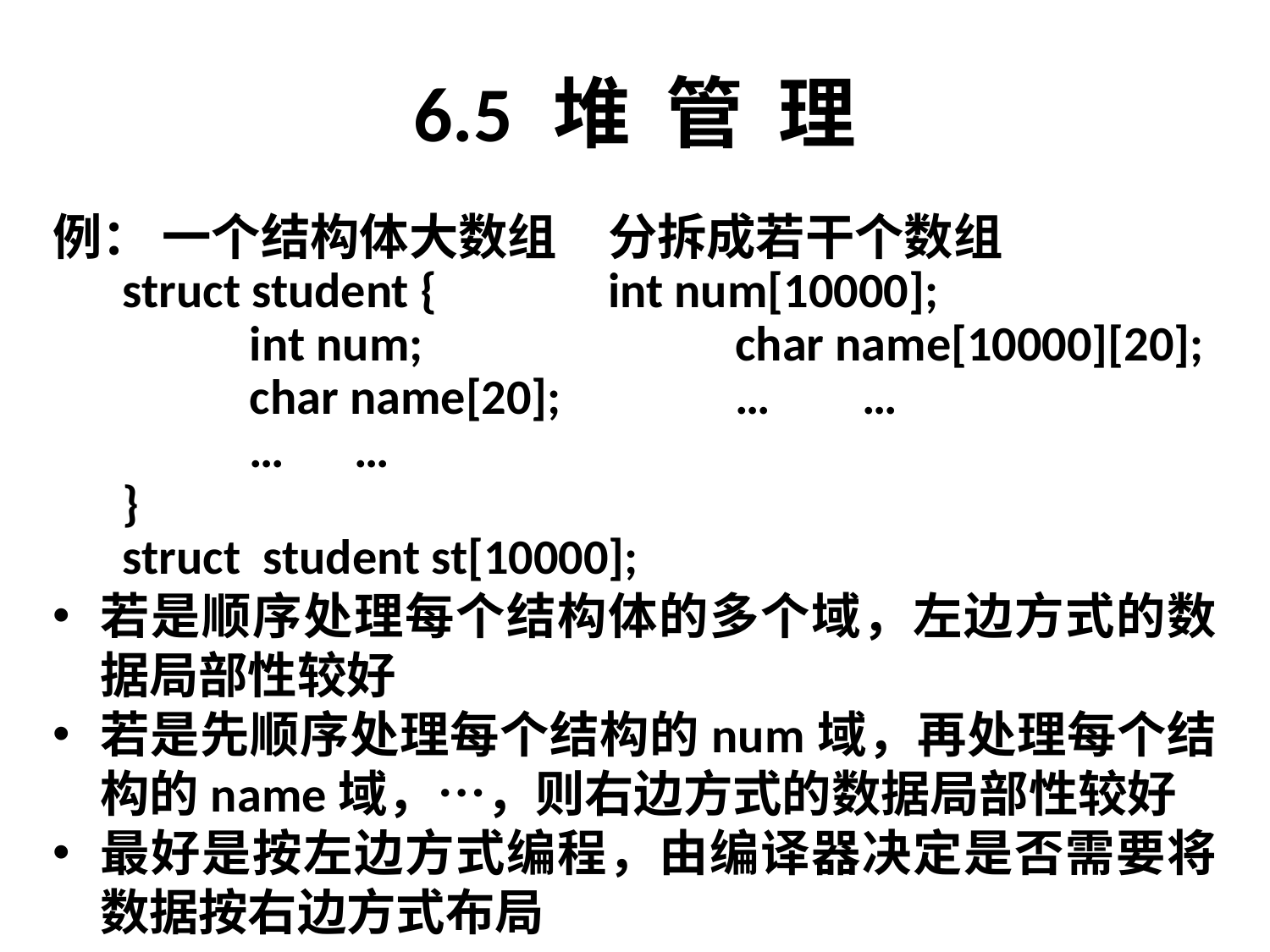

# 6.5 堆  管  理
例： 一个结构体大数组	分拆成若干个数组
	  struct student {		int num[10000];
		  int num;			char name[10000][20];
		  char name[20];		…	…
		  …	…
	  }
	  struct  student st[10000];
若是顺序处理每个结构体的多个域，左边方式的数据局部性较好
若是先顺序处理每个结构的num域，再处理每个结构的name域，…，则右边方式的数据局部性较好
最好是按左边方式编程，由编译器决定是否需要将数据按右边方式布局